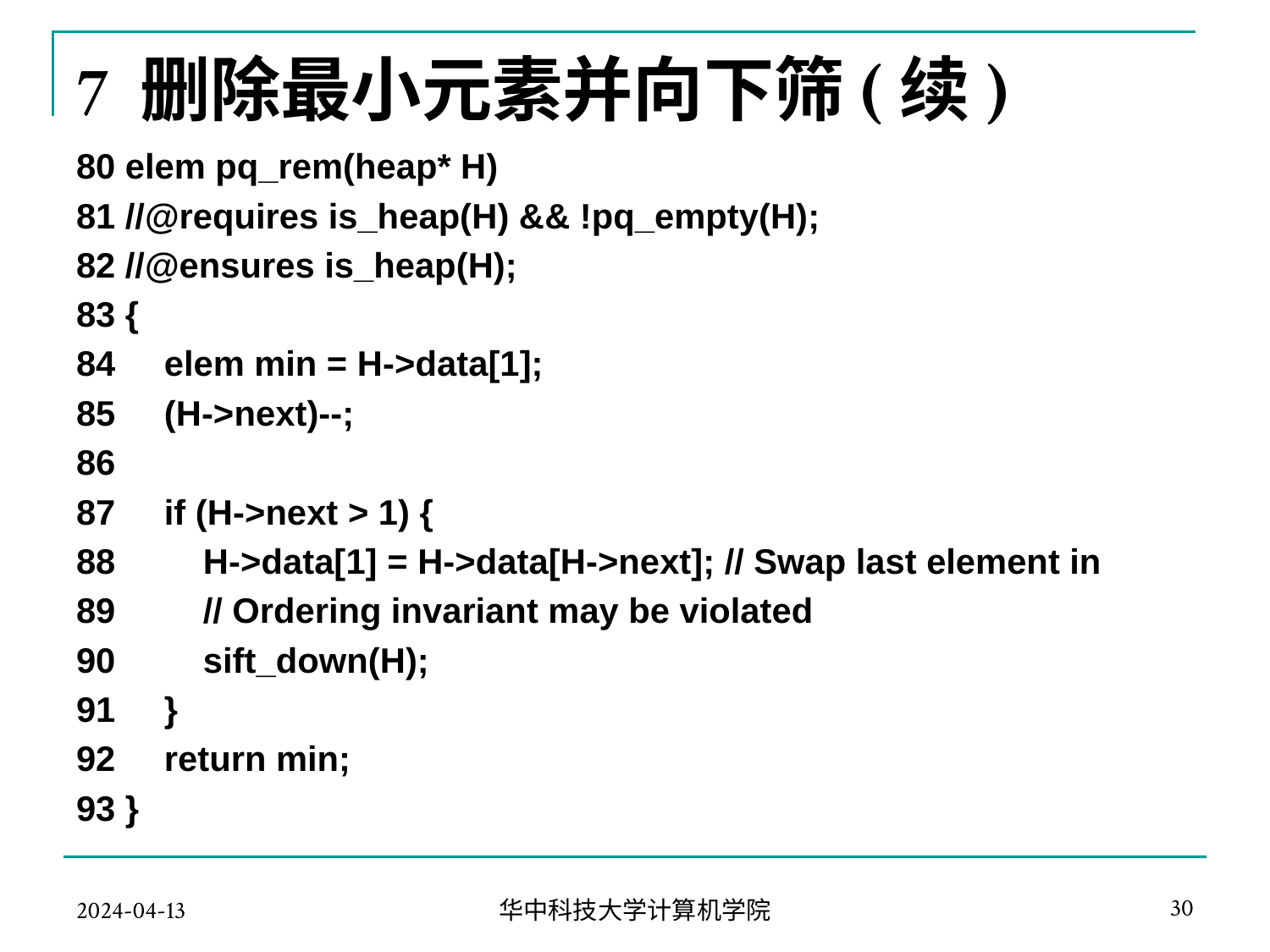

# 7 删除最小元素并向下筛(续)
80 elem pq_rem(heap* H)
81 //@requires is_heap(H) && !pq_empty(H);
82 //@ensures is_heap(H);
83 {
84     elem min = H->data[1];
85     (H->next)--;
86
87     if (H->next > 1) {
88         H->data[1] = H->data[H->next]; // Swap last element in
89         // Ordering invariant may be violated
90         sift_down(H);
91     }
92     return min;
93 }
2024-04-13
30
华中科技大学计算机学院